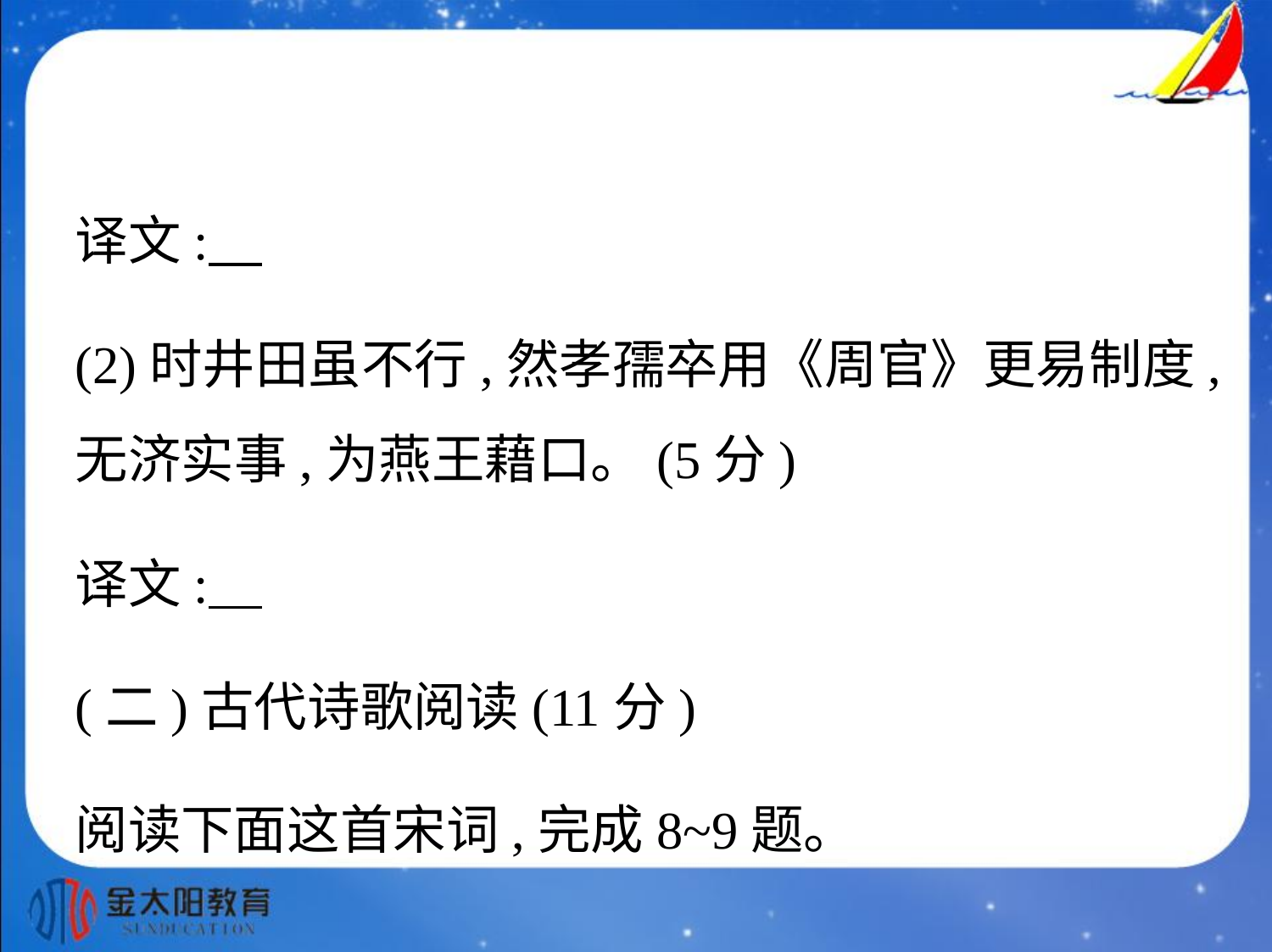

译文:
(2)时井田虽不行,然孝孺卒用《周官》更易制度,
无济实事,为燕王藉口。(5分)
译文:
(二)古代诗歌阅读(11分)
阅读下面这首宋词,完成8~9题。